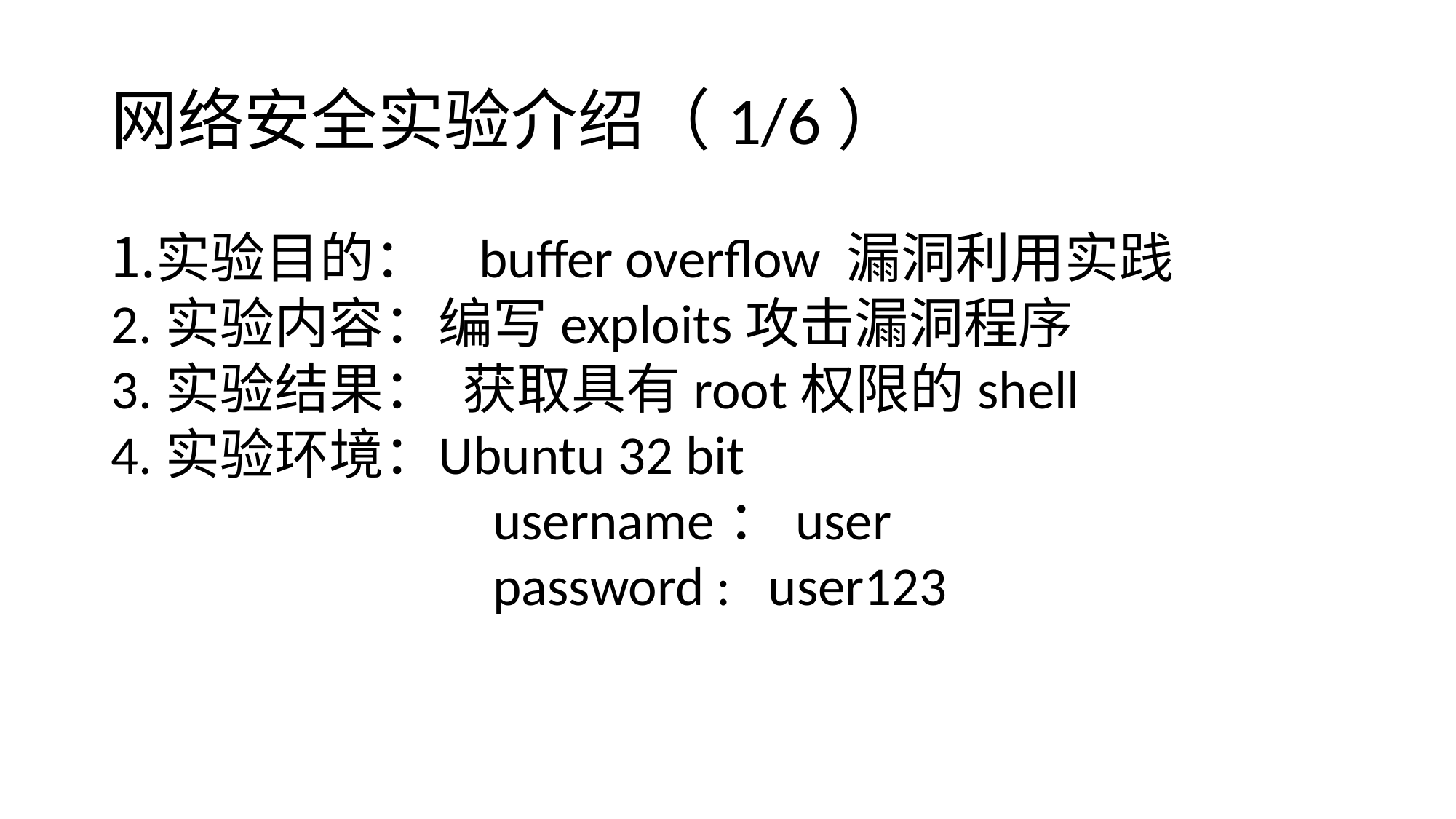

# 网络安全实验介绍（1/6）

实验目的：	buffer overflow 漏洞利用实践
2.实验内容：	编写exploits攻击漏洞程序
3.实验结果：  获取具有root权限的shell
4.实验环境：	Ubuntu 32 bit
			username：user
			password :   user123